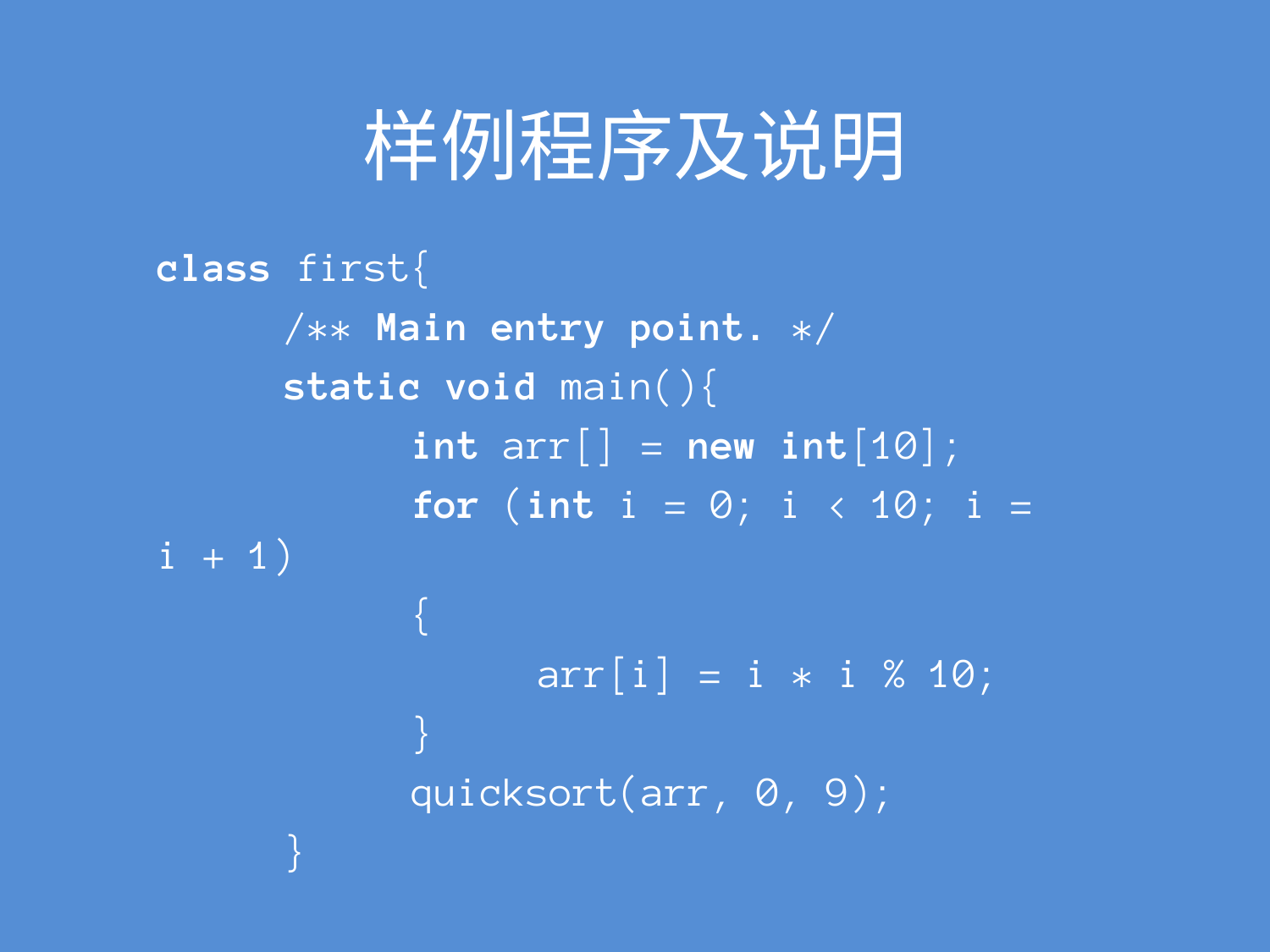

# 样例程序及说明
class first{
	/** Main entry point. */
	static void main(){
		int arr[] = new int[10];
		for (int i = 0; i < 10; i = i + 1)
		{
			arr[i] = i * i % 10;
		}
		quicksort(arr, 0, 9);
	}